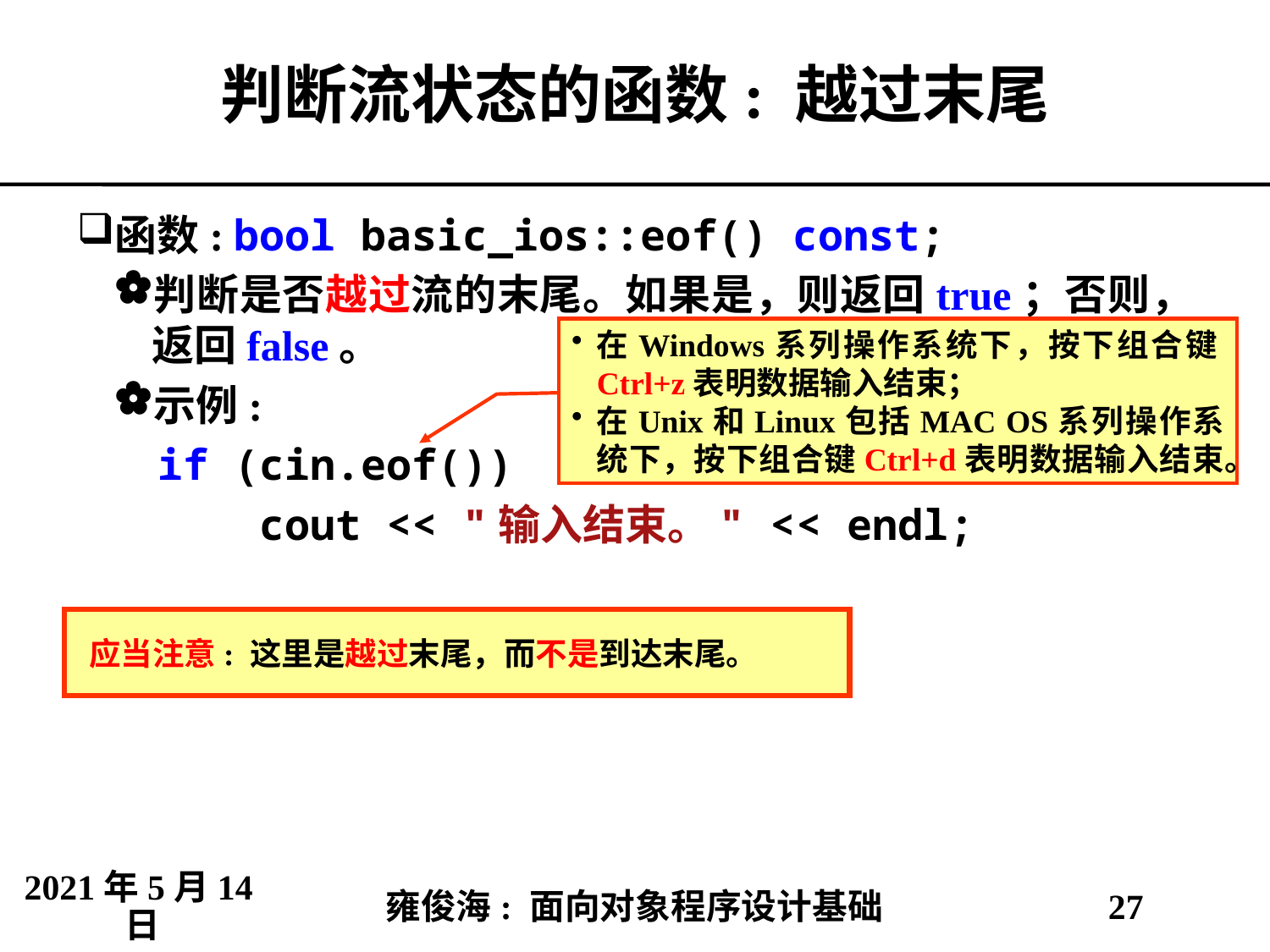

# 判断流状态的函数: 越过末尾

函数: bool basic_ios::eof() const;
判断是否越过流的末尾。如果是，则返回true；否则，返回false。
示例:
if (cin.eof())
    cout << "输入结束。" << endl;
在Windows系列操作系统下，按下组合键Ctrl+z表明数据输入结束；
在Unix和Linux包括MAC OS系列操作系统下，按下组合键Ctrl+d表明数据输入结束。
应当注意: 这里是越过末尾，而不是到达末尾。
2021年5月14日
雍俊海: 面向对象程序设计基础
27